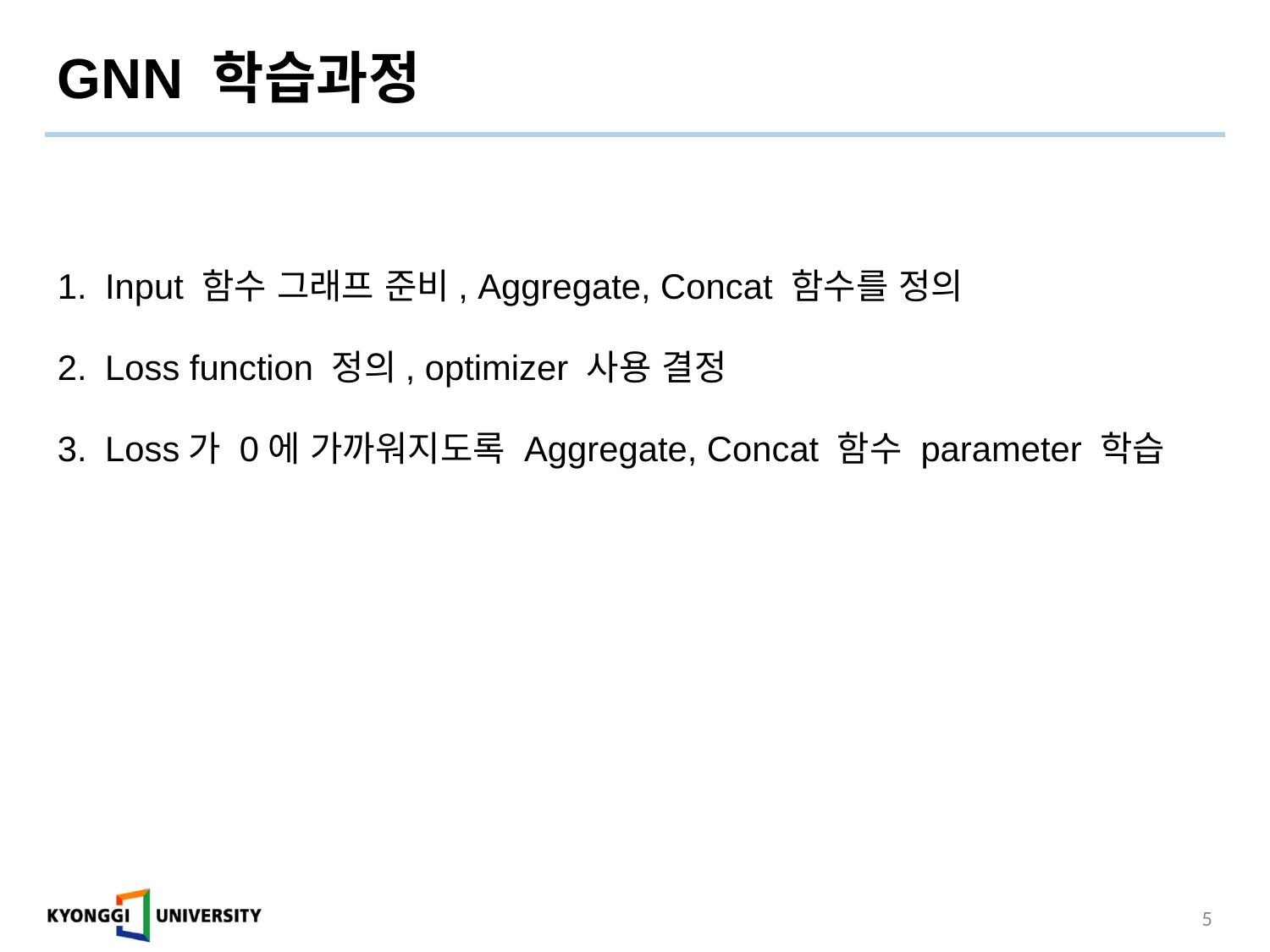

# GNN 학습과정

Input 함수 그래프 준비, Aggregate, Concat 함수를 정의
Loss function 정의, optimizer 사용 결정
Loss가 0에 가까워지도록 Aggregate, Concat 함수 parameter 학습

5